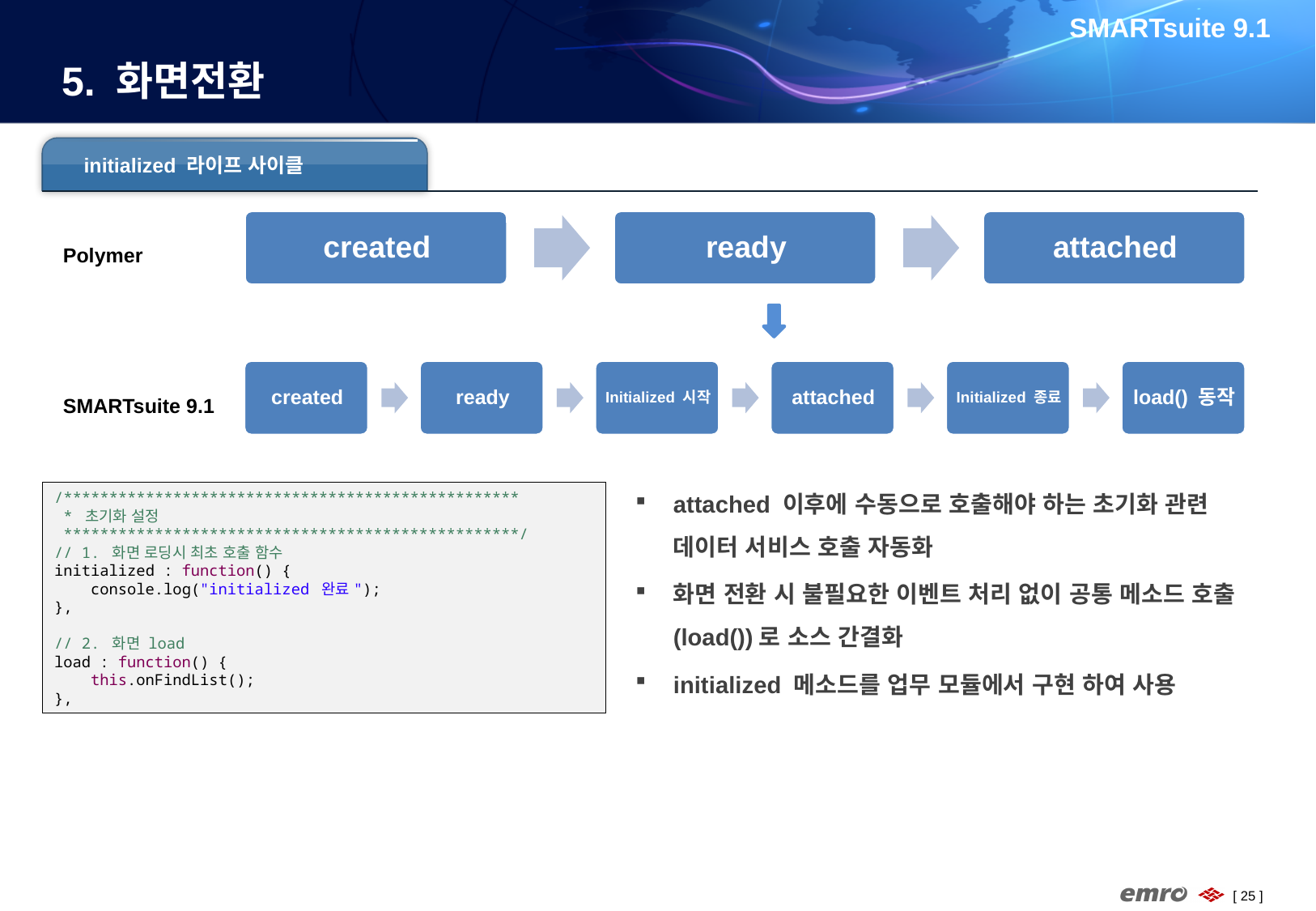

SMARTsuite 9.1
# 5. 화면전환

initialized 라이프 사이클
created

ready

attached
Polymer

created

ready

Initialized 시작

attached

Initialized 종료

load() 동작
SMARTsuite 9.1
attached 이후에 수동으로 호출해야 하는 초기화 관련 데이터 서비스 호출 자동화
화면 전환 시 불필요한 이벤트 처리 없이 공통 메소드 호출(load())로 소스 간결화
initialized 메소드를 업무 모듈에서 구현 하여 사용
/**************************************************
 * 초기화 설정
 **************************************************/
// 1. 화면 로딩시 최초 호출 함수
initialized : function() {
    console.log("initialized 완료");
},

// 2. 화면 load
load : function() {
    this.onFindList();
},